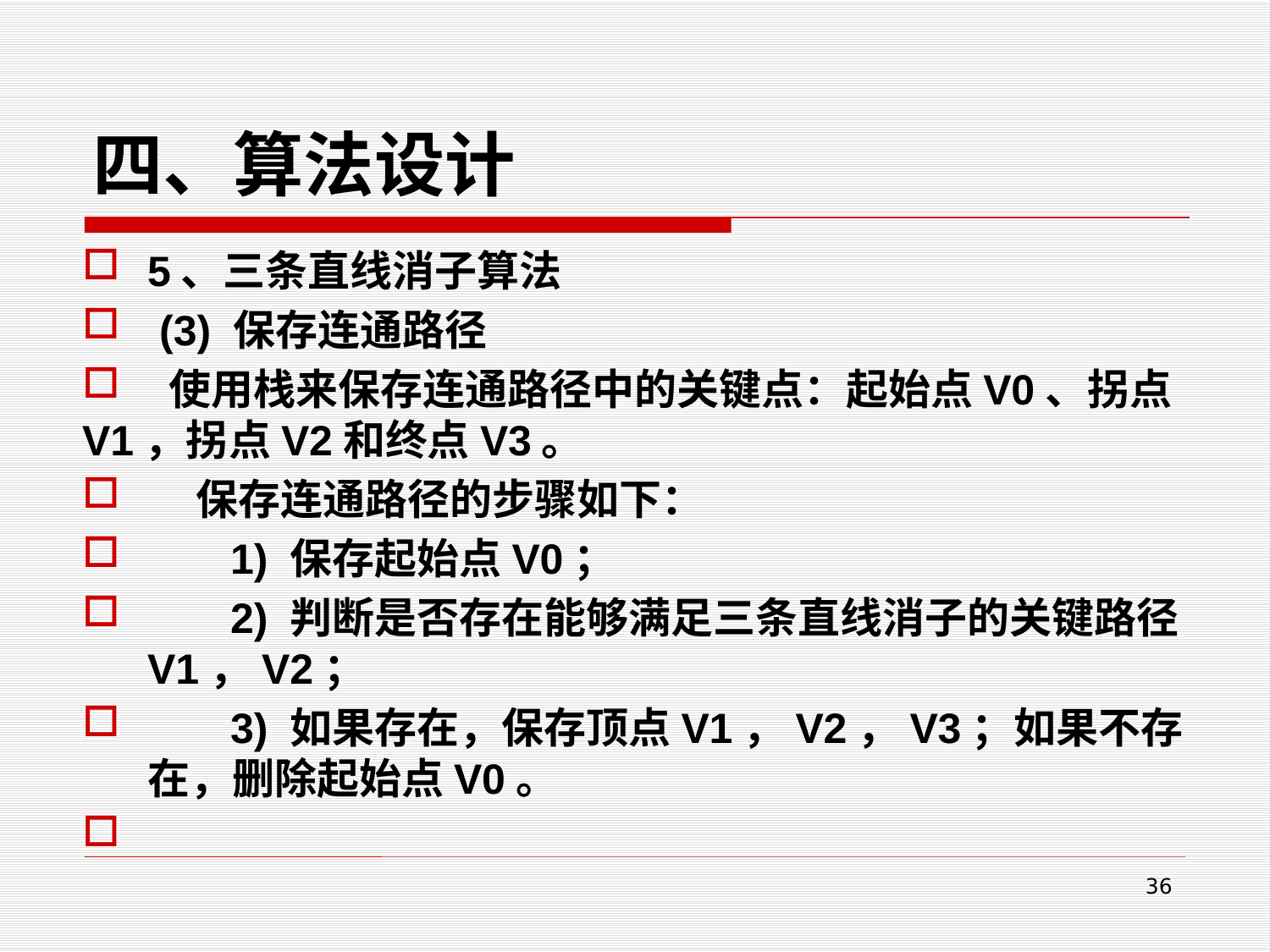

# 四、算法设计
5、三条直线消子算法
 (3) 保存连通路径
    使用栈来保存连通路径中的关键点：起始点V0、拐点V1，拐点V2和终点V3。
    保存连通路径的步骤如下：
       1) 保存起始点V0；
       2) 判断是否存在能够满足三条直线消子的关键路径V1，V2；
       3) 如果存在，保存顶点V1，V2，V3；如果不存在，删除起始点V0。

36